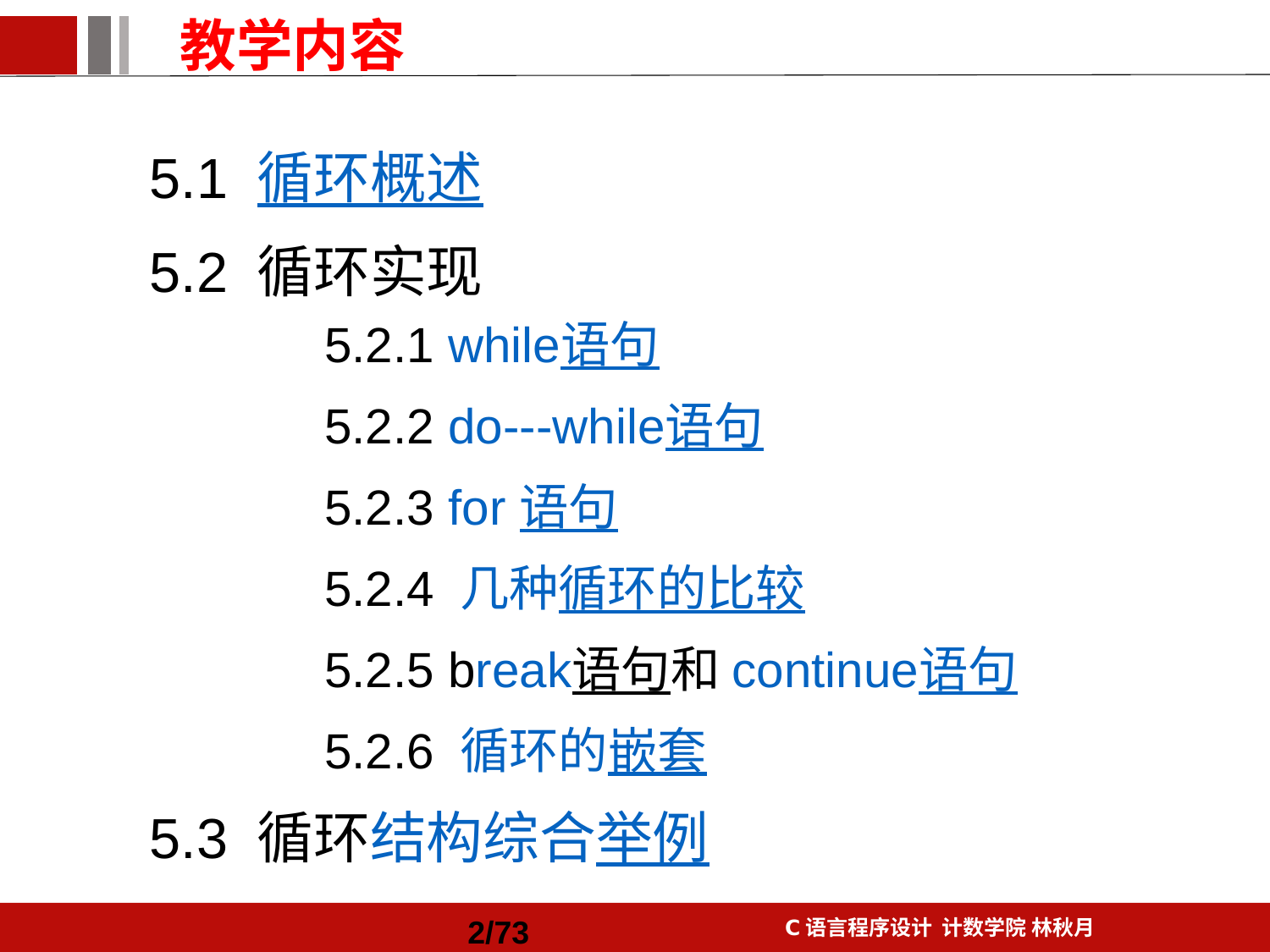

教学内容
5.1 循环概述
5.2 循环实现
		5.2.1 while语句
		5.2.2 do---while语句
		5.2.3 for 语句
		5.2.4 几种循环的比较
		5.2.5 break语句和continue语句
		5.2.6 循环的嵌套
5.3 循环结构综合举例